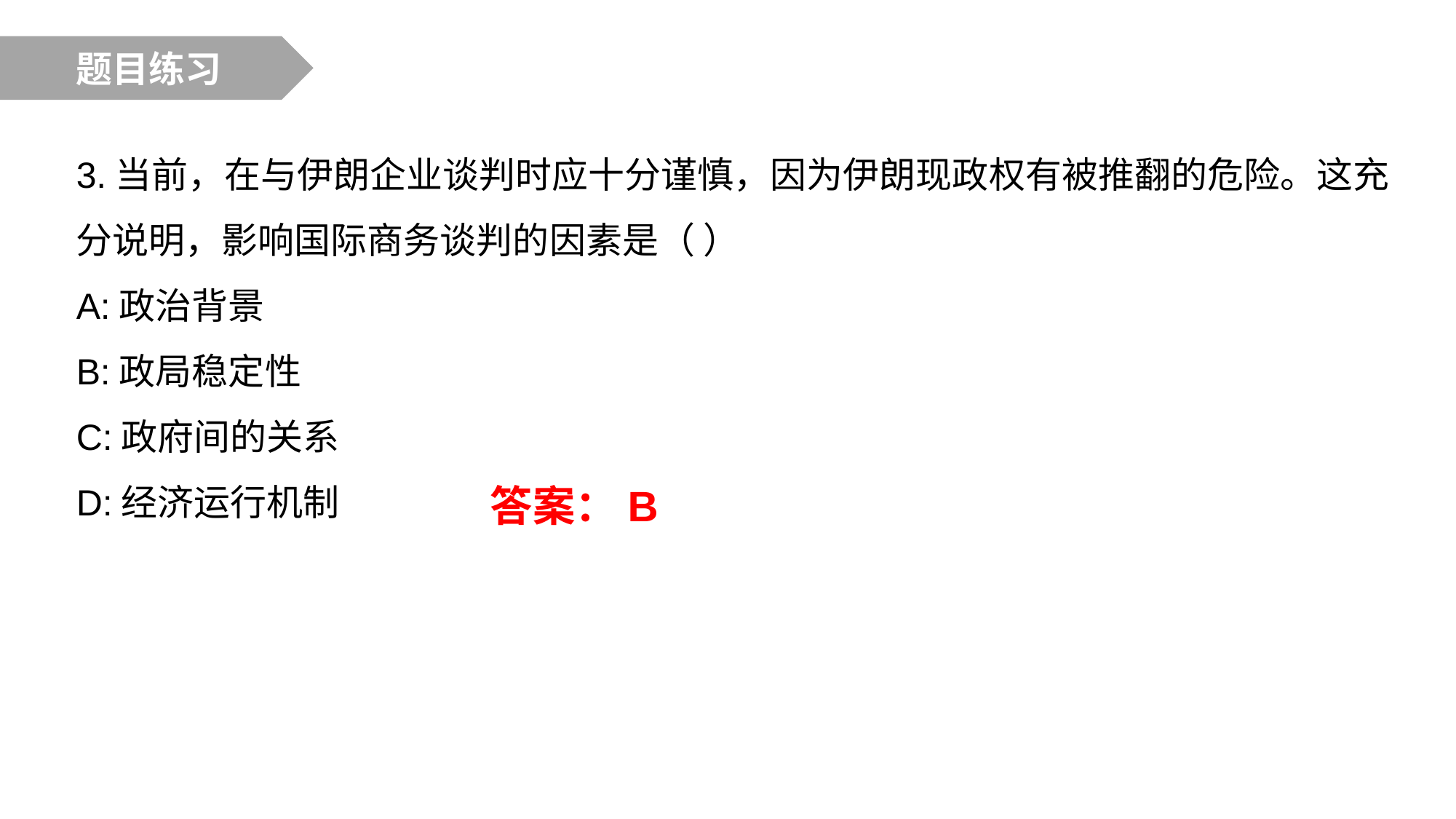

题目练习
3.当前，在与伊朗企业谈判时应十分谨慎，因为伊朗现政权有被推翻的危险。这充分说明，影响国际商务谈判的因素是（ ）
A:政治背景
B:政局稳定性
C:政府间的关系
D:经济运行机制
答案：B